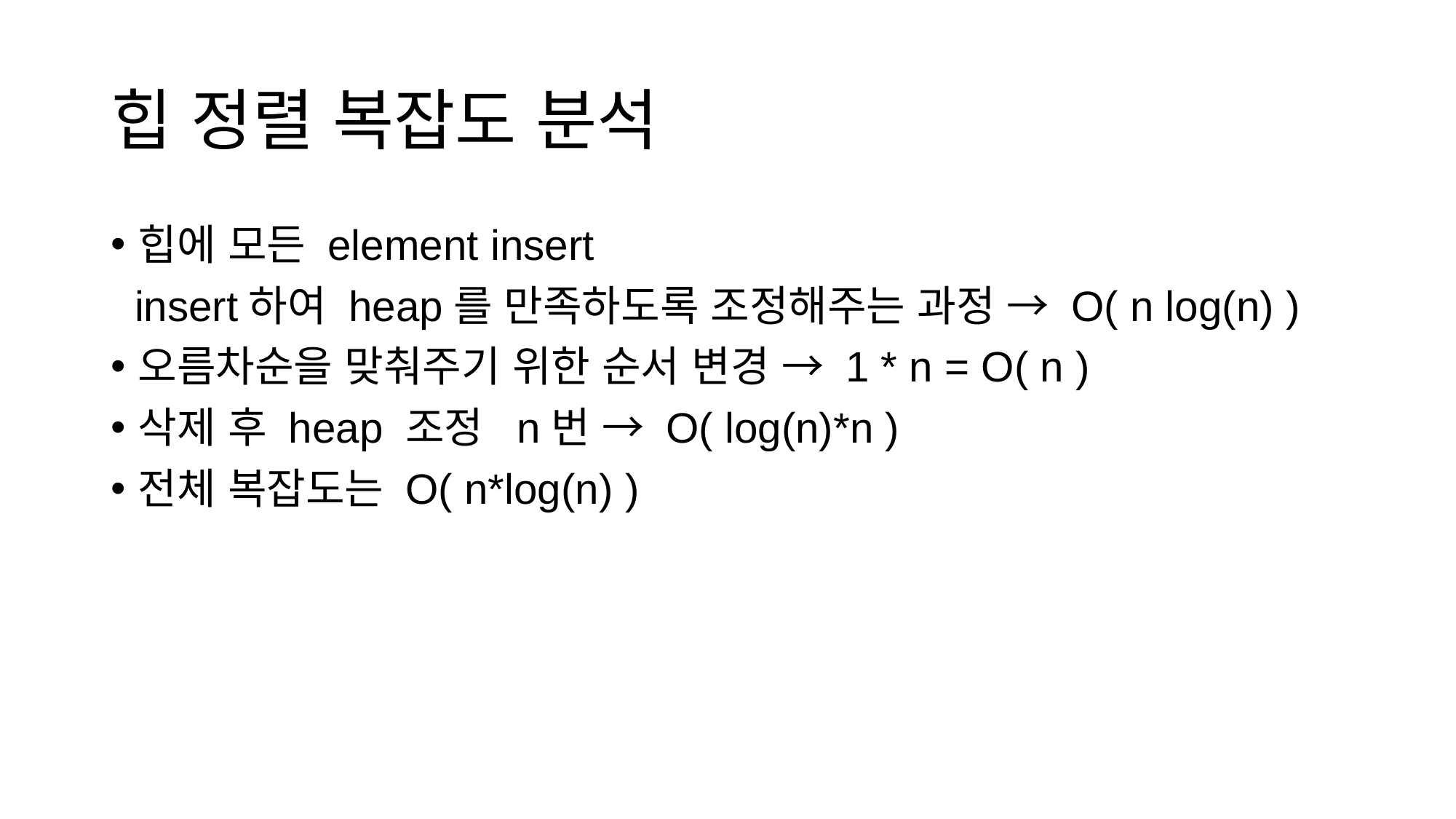

# 힙 정렬 복잡도 분석
힙에 모든 element insert
  insert하여 heap를 만족하도록 조정해주는 과정 → O( n log(n) )
오름차순을 맞춰주기 위한 순서 변경 → 1 * n = O( n )
삭제 후 heap 조정  n번 → O( log(n)*n )
전체 복잡도는 O( n*log(n) )